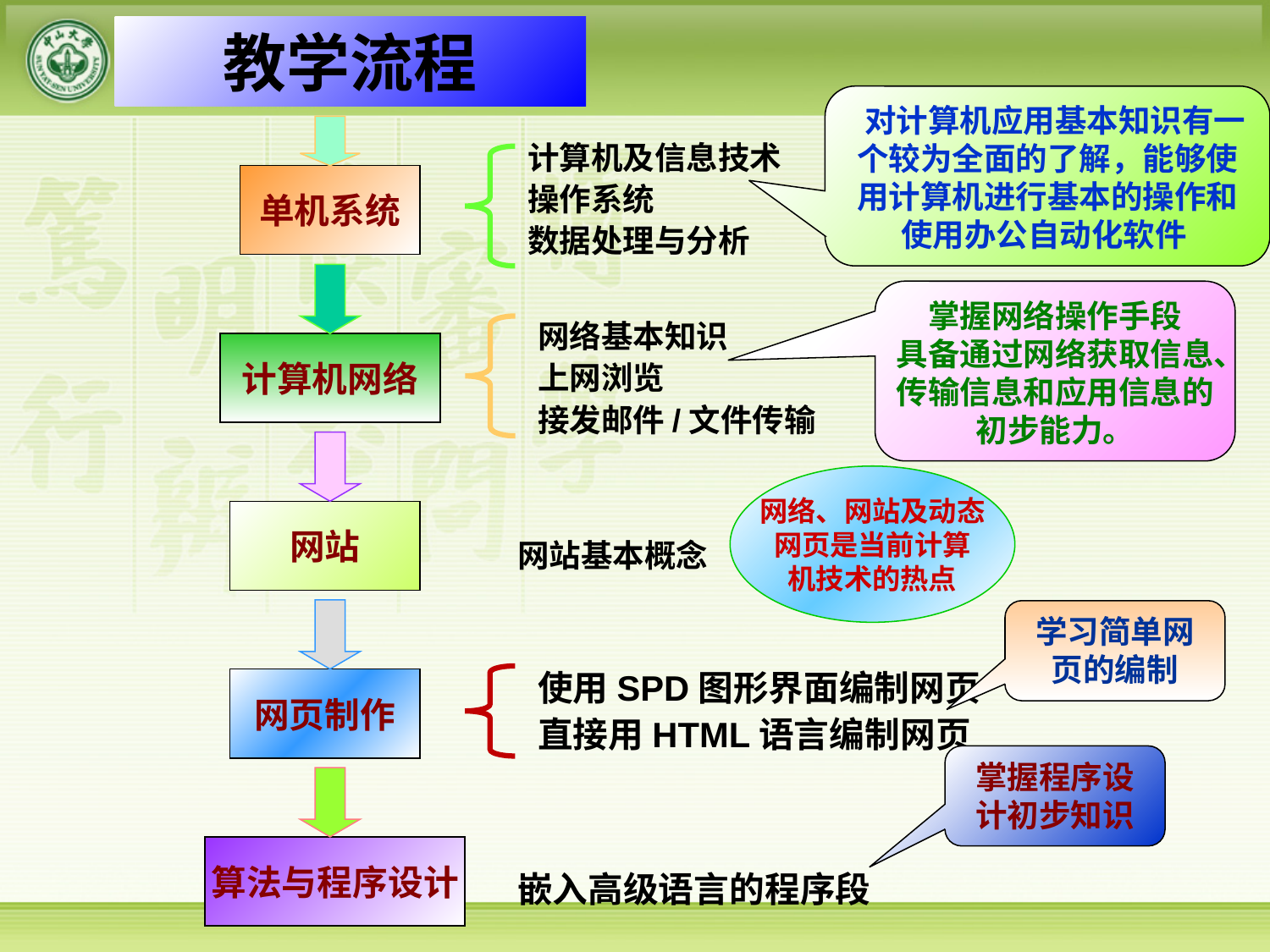

教学流程
 对计算机应用基本知识有一个较为全面的了解，能够使用计算机进行基本的操作和使用办公自动化软件

单机系统

计算机网络

网站

网页制作

算法与程序设计
计算机及信息技术
操作系统
数据处理与分析

掌握网络操作手段
具备通过网络获取信息、传输信息和应用信息的初步能力。
网络基本知识
上网浏览
接发邮件/文件传输

网络、网站及动态
网页是当前计算
机技术的热点
网站基本概念
学习简单网页的编制
使用SPD图形界面编制网页
直接用HTML语言编制网页

掌握程序设计初步知识
嵌入高级语言的程序段